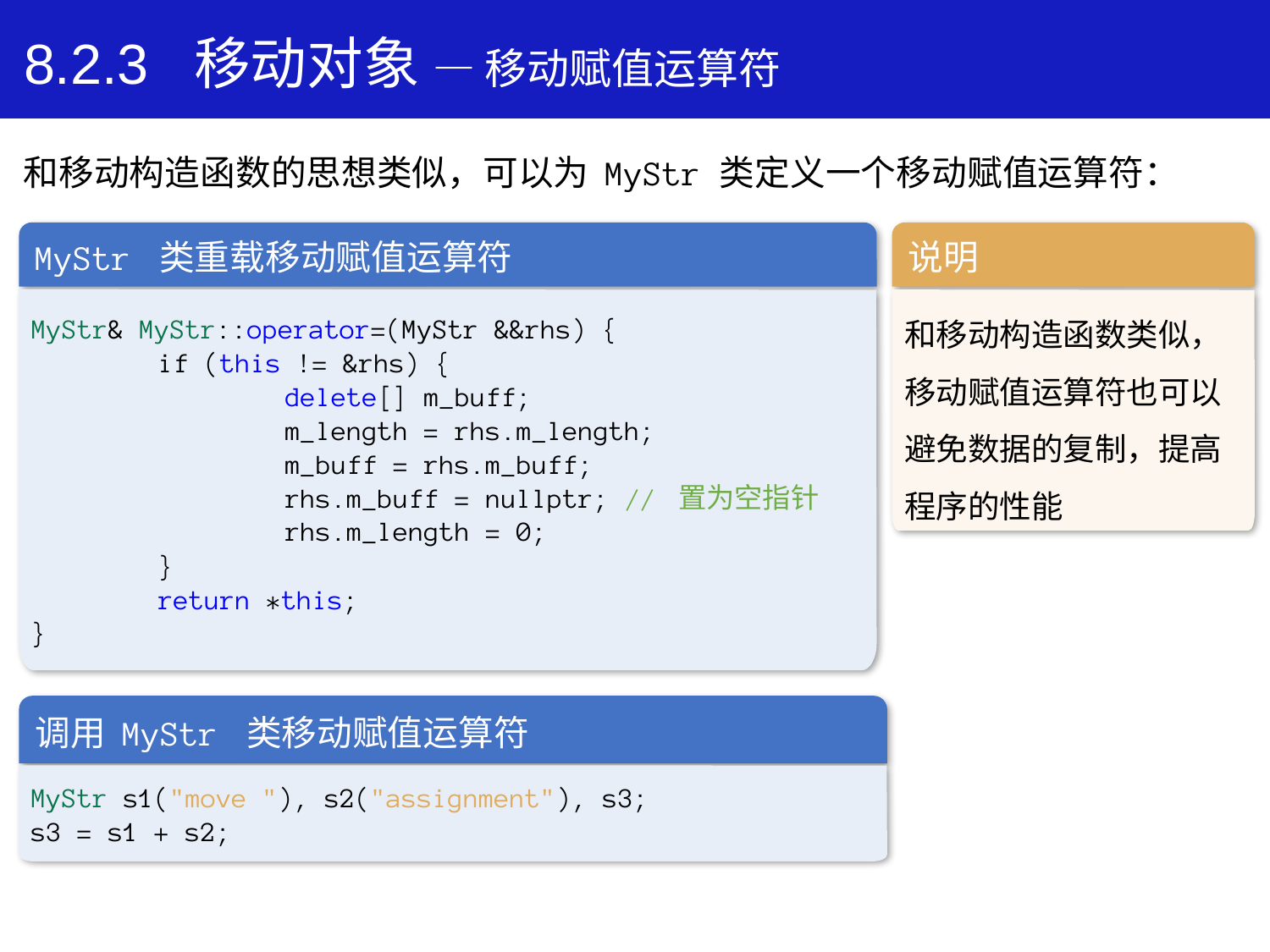

8.2.3  移动对象 — 移动赋值运算符
和移动构造函数的思想类似，可以为 MyStr 类定义一个移动赋值运算符：
MyStr 类重载移动赋值运算符
MyStr& MyStr::operator=(MyStr &&rhs) {
	if (this != &rhs) {
		delete[] m_buff;
		m_length = rhs.m_length;
		m_buff = rhs.m_buff;
		rhs.m_buff = nullptr; // 置为空指针
		rhs.m_length = 0;
	}
	return *this;
}
说明
和移动构造函数类似，移动赋值运算符也可以避免数据的复制，提高程序的性能
学习目标
调用 MyStr 类移动赋值运算符
MyStr s1("move "), s2("assignment"), s3;
s3 = s1 + s2;
25